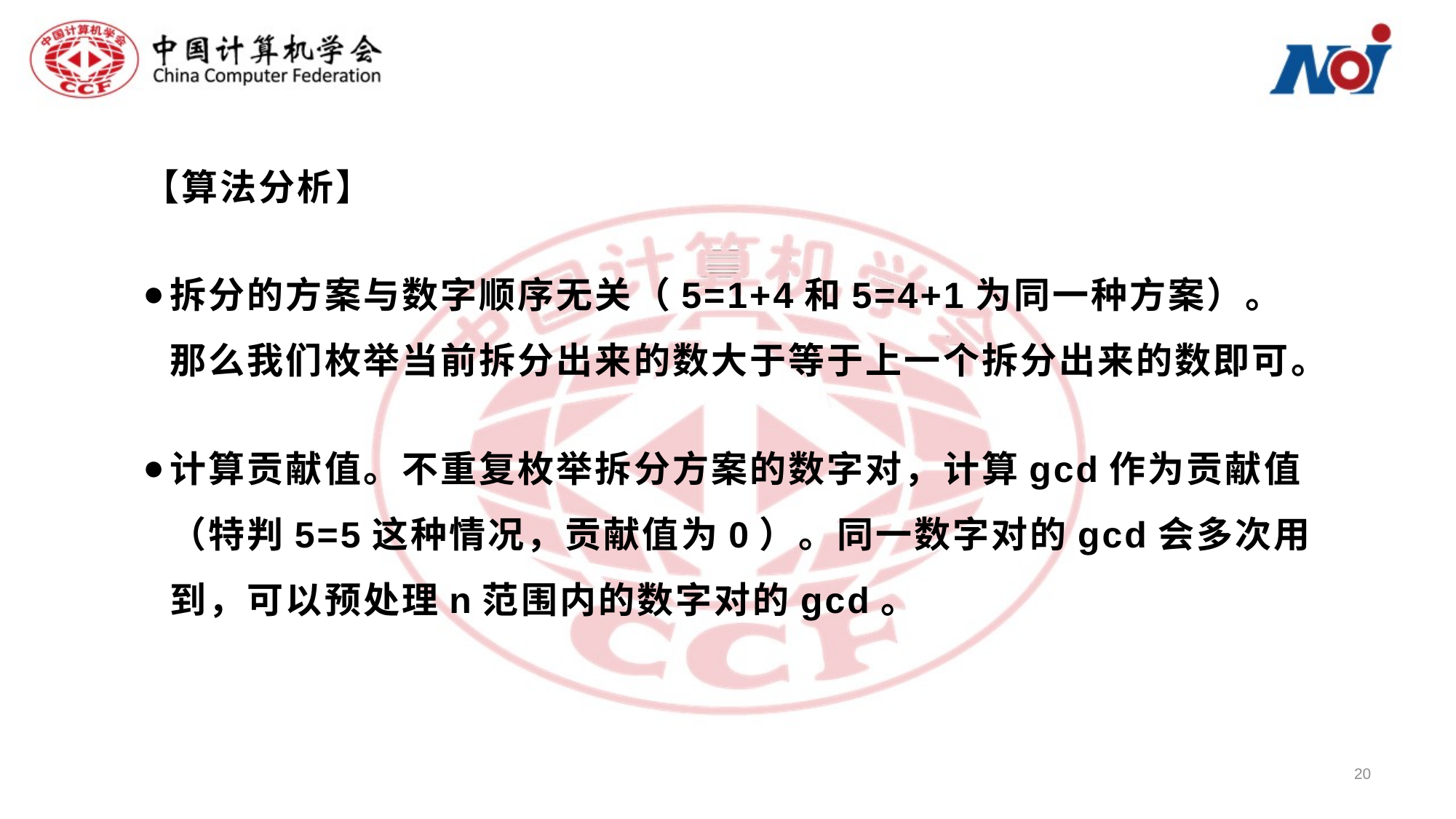

【算法分析】
拆分的方案与数字顺序无关（5=1+4和5=4+1为同一种方案）。那么我们枚举当前拆分出来的数大于等于上一个拆分出来的数即可。
计算贡献值。不重复枚举拆分方案的数字对，计算gcd作为贡献值（特判5=5这种情况，贡献值为0）。同一数字对的gcd会多次用到，可以预处理n范围内的数字对的gcd。
20